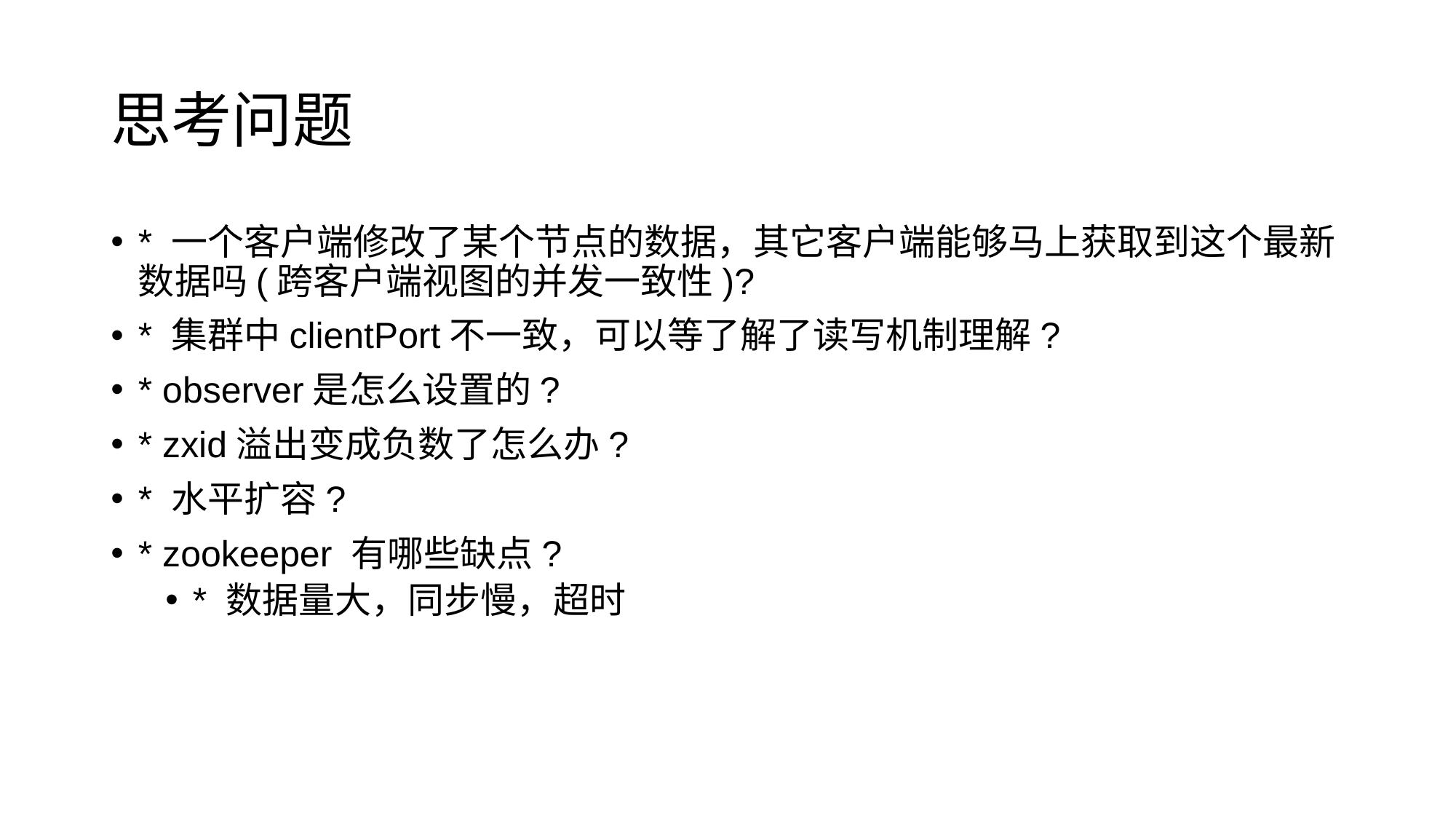

# 思考问题
* 一个客户端修改了某个节点的数据，其它客户端能够马上获取到这个最新数据吗(跨客户端视图的并发一致性)?
* 集群中clientPort不一致，可以等了解了读写机制理解?
* observer是怎么设置的?
* zxid溢出变成负数了怎么办?
* 水平扩容?
* zookeeper 有哪些缺点?
* 数据量大，同步慢，超时